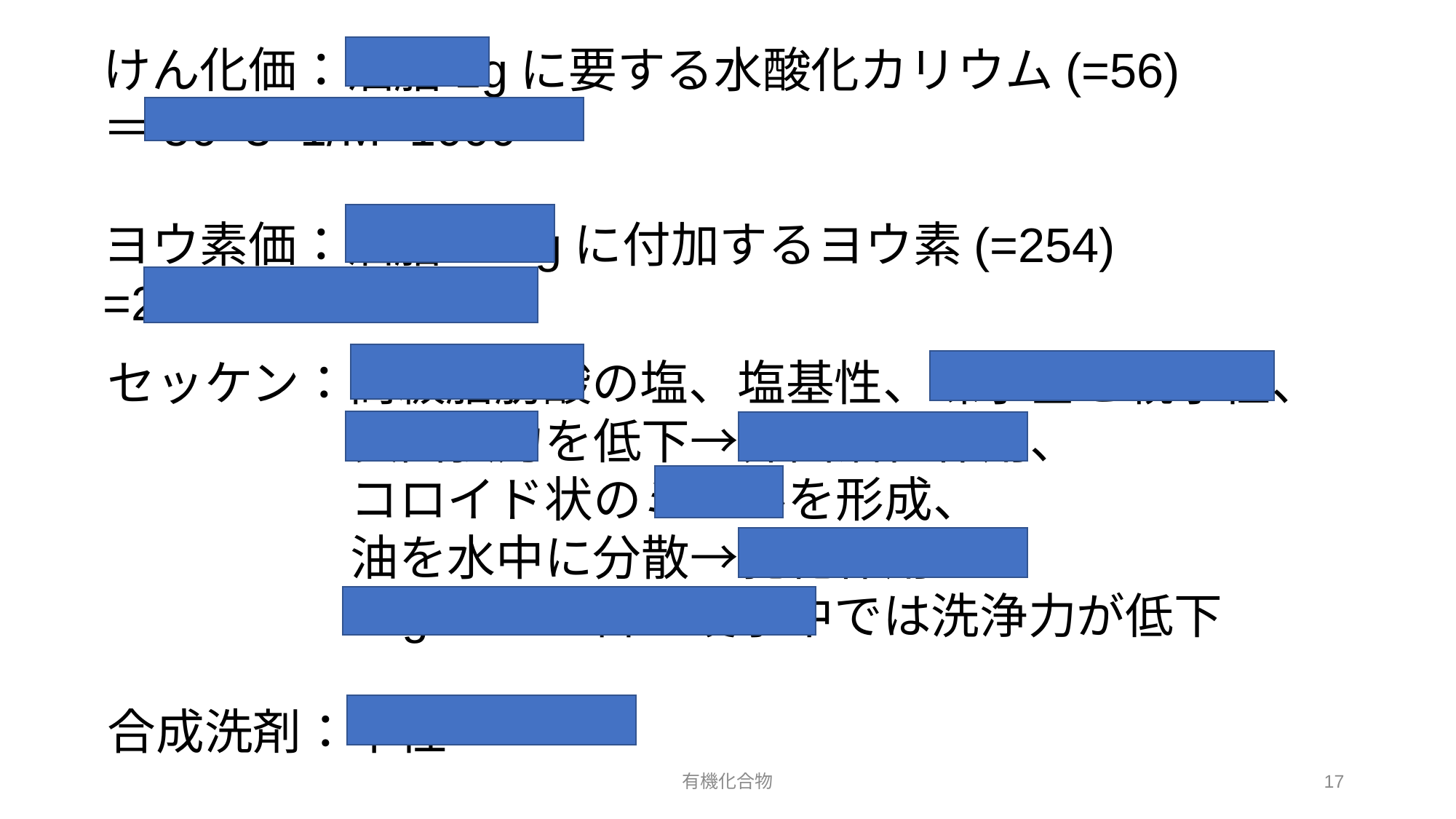

けん化価：油脂1gに要する水酸化カリウム(=56)
＝56×3×1/M×1000

ヨウ素価：油脂100gに付加するヨウ素(=254)
=254×x×100/M

セッケン：高級脂肪酸の塩、塩基性、疎水基と親水性、
　　　　　表面張力を低下→界面活性作用、
　　　　　コロイド状のミセルを形成、
　　　　　油を水中に分散→乳化作用、
　　　　　Mg・Caを含む硬水中では洗浄力が低下

合成洗剤：中性

有機化合物
17